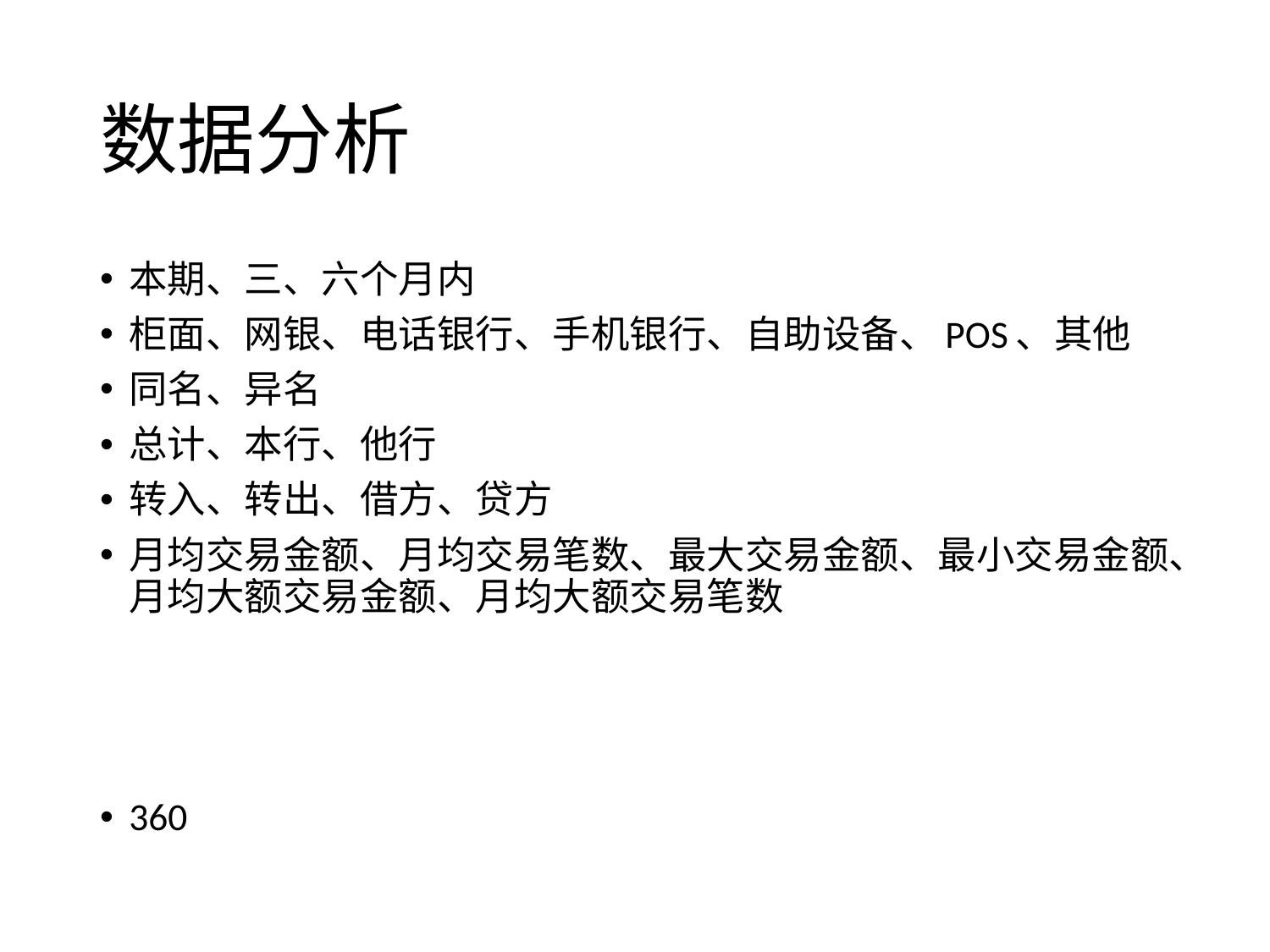

# 数据分析
本期、三、六个月内
柜面、网银、电话银行、手机银行、自助设备、POS、其他
同名、异名
总计、本行、他行
转入、转出、借方、贷方
月均交易金额、月均交易笔数、最大交易金额、最小交易金额、月均大额交易金额、月均大额交易笔数

360